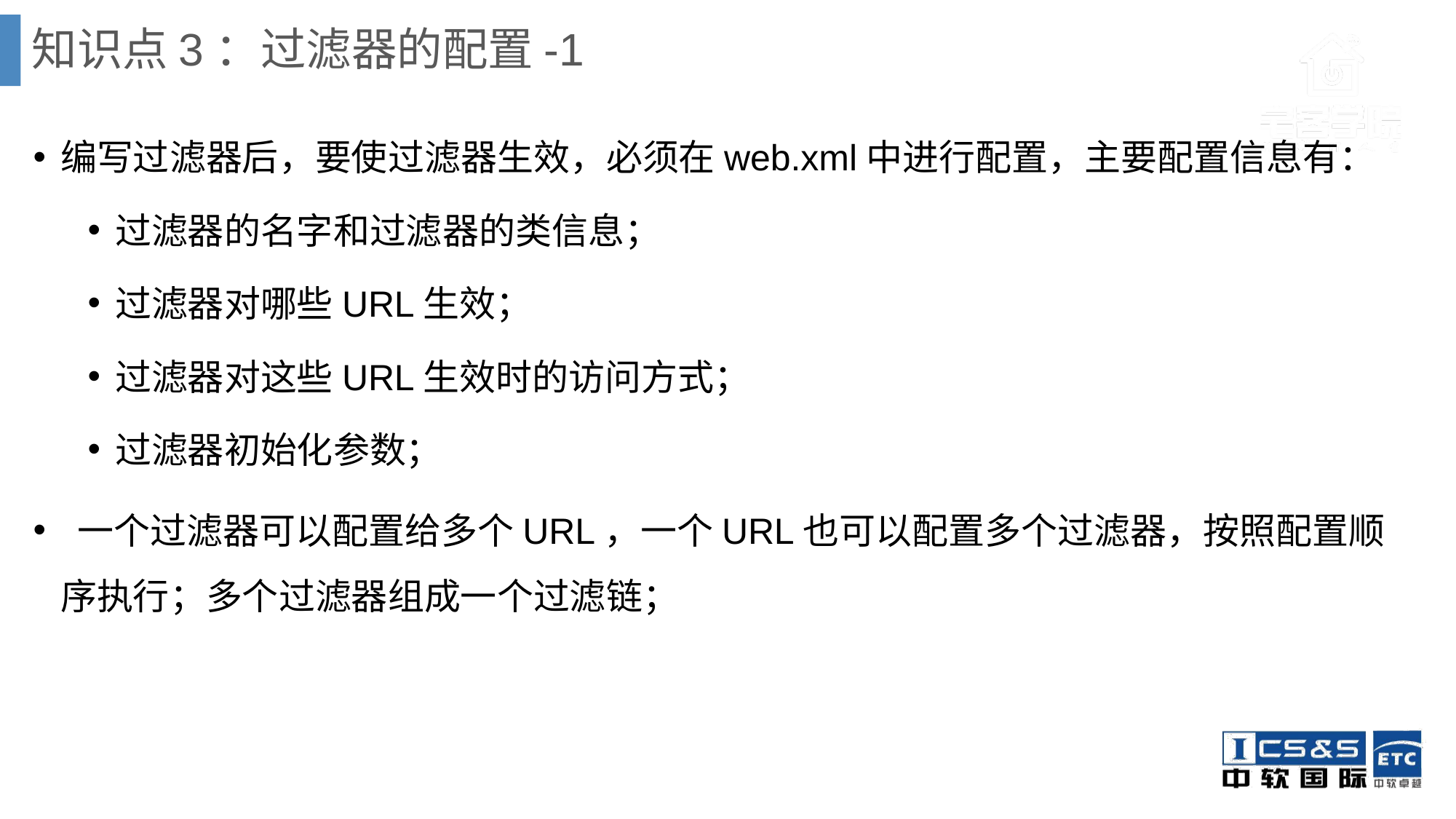

# 知识点3：过滤器的配置-1
编写过滤器后，要使过滤器生效，必须在web.xml中进行配置，主要配置信息有：
过滤器的名字和过滤器的类信息；
过滤器对哪些URL生效；
过滤器对这些URL生效时的访问方式；
过滤器初始化参数；
 一个过滤器可以配置给多个URL，一个URL也可以配置多个过滤器，按照配置顺序执行；多个过滤器组成一个过滤链；